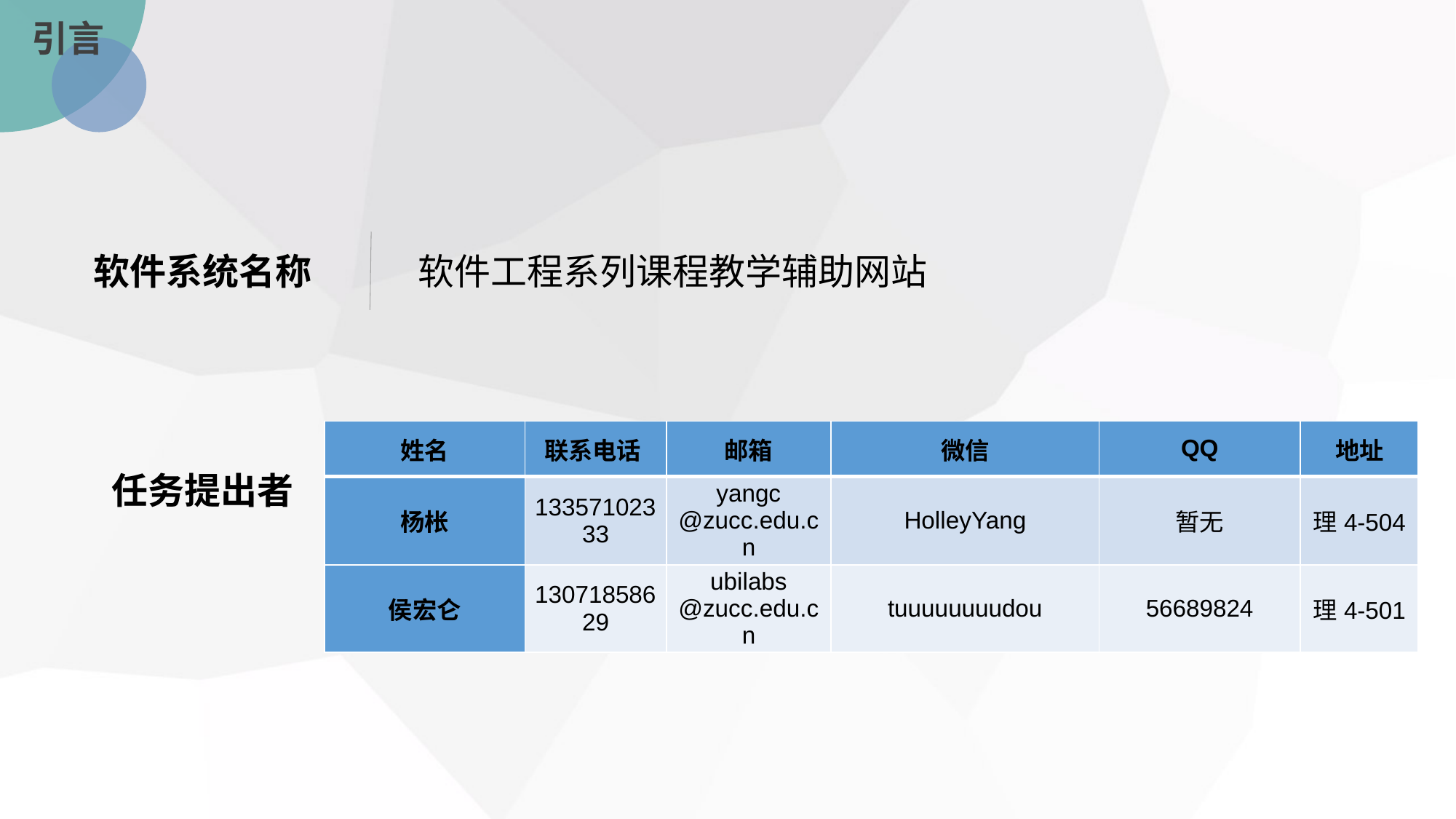

引言

软件工程系列课程教学辅助网站
软件系统名称
| 姓名 | 联系电话 | 邮箱 | 微信 | QQ | 地址 |
| --- | --- | --- | --- | --- | --- |
| 杨枨 | 13357102333 | yangc @zucc.edu.cn | HolleyYang | 暂无 | 理4-504 |
| 侯宏仑 | 13071858629 | ubilabs @zucc.edu.cn | tuuuuuuuudou | 56689824 | 理4-501 |
任务提出者